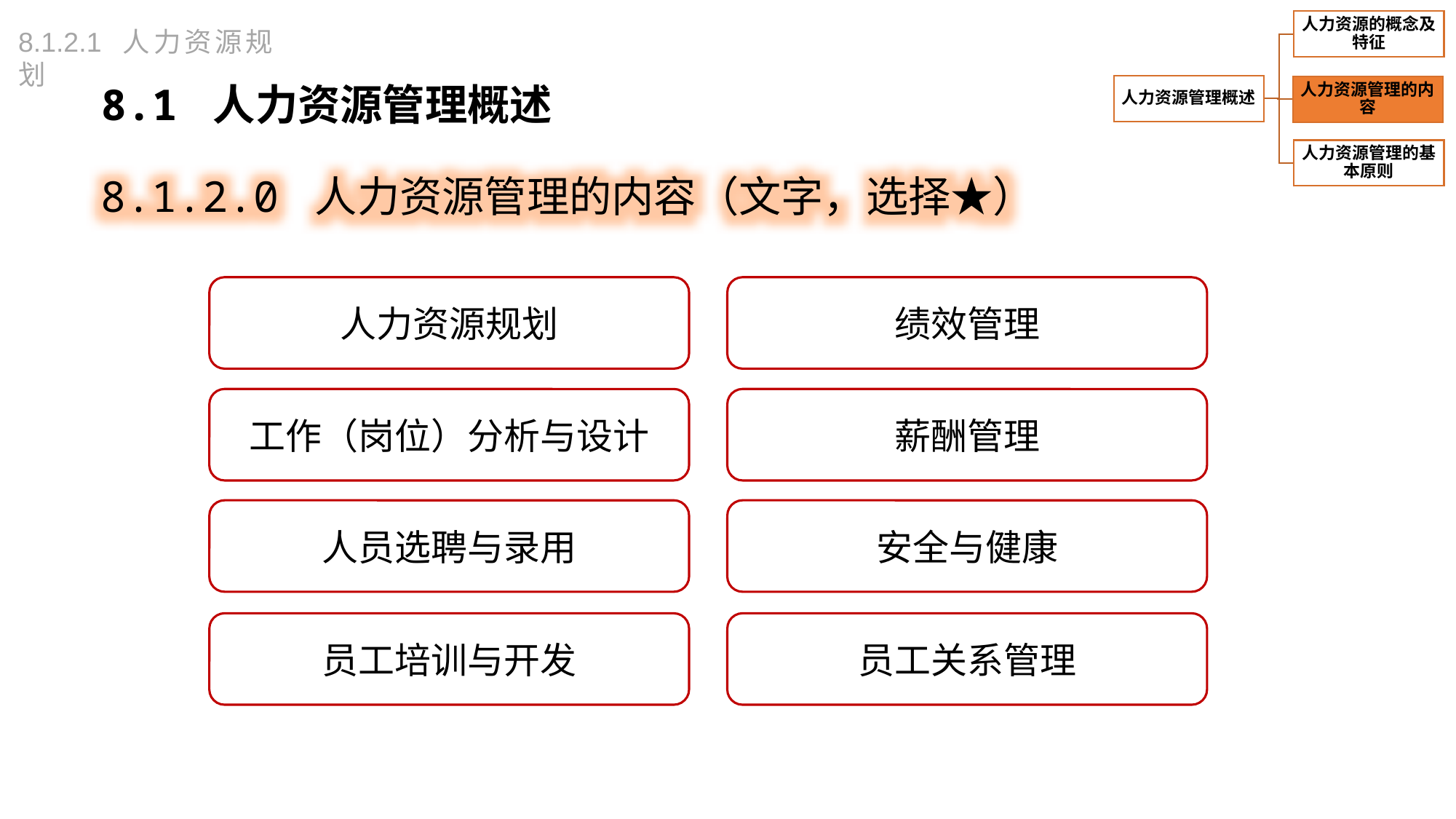

人力资源管理概述
人力资源的概念及特征
人力资源管理的内容
人力资源管理的基本原则
8.1.2.1 人力资源规划
8.1 人力资源管理概述
8.1.2.0 人力资源管理的内容（文字，选择★）
绩效管理
人力资源规划
薪酬管理
工作（岗位）分析与设计
安全与健康
人员选聘与录用
员工关系管理
员工培训与开发